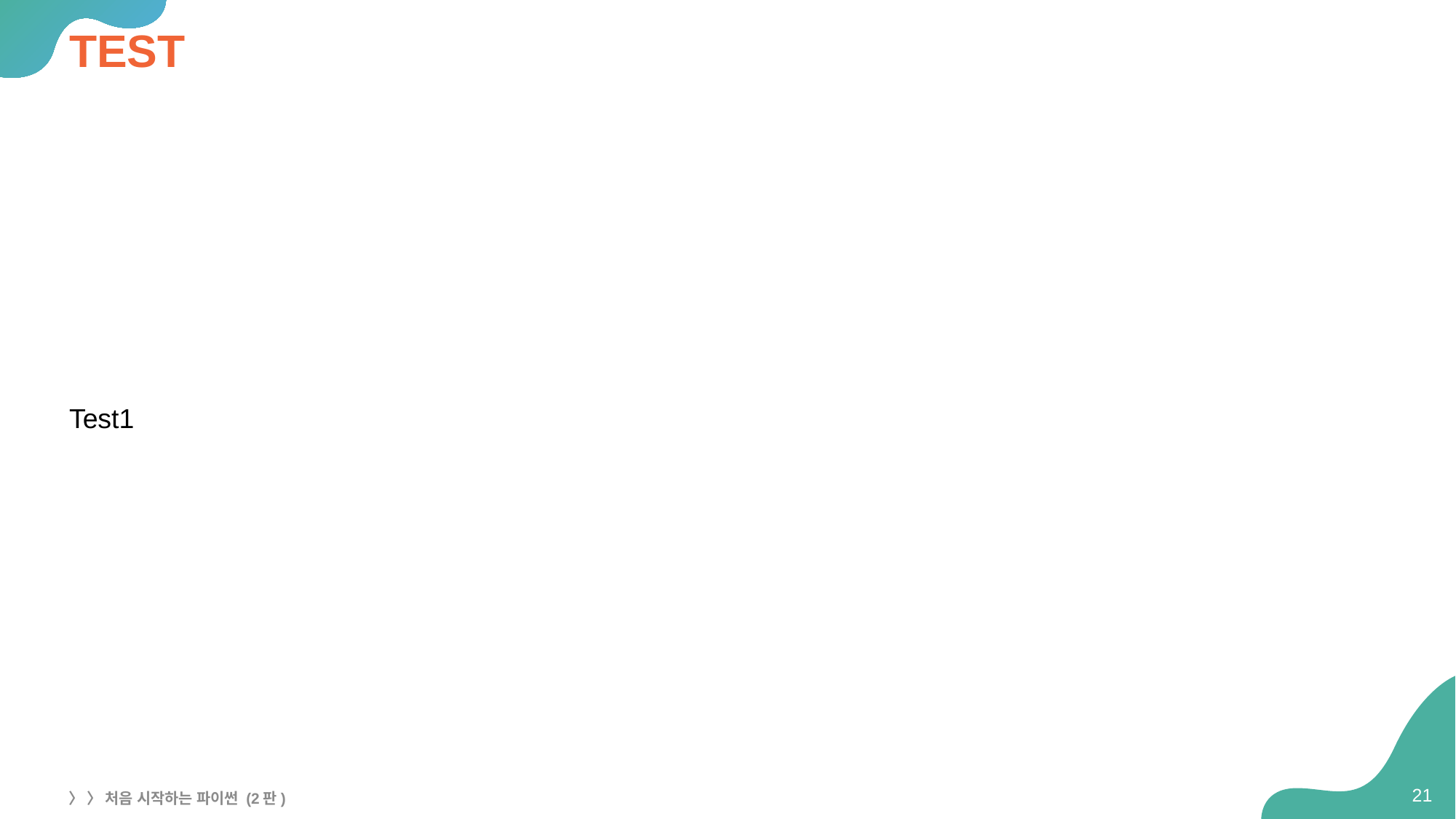

# TEST
Test1
21
〉 〉 처음 시작하는 파이썬 (2판)